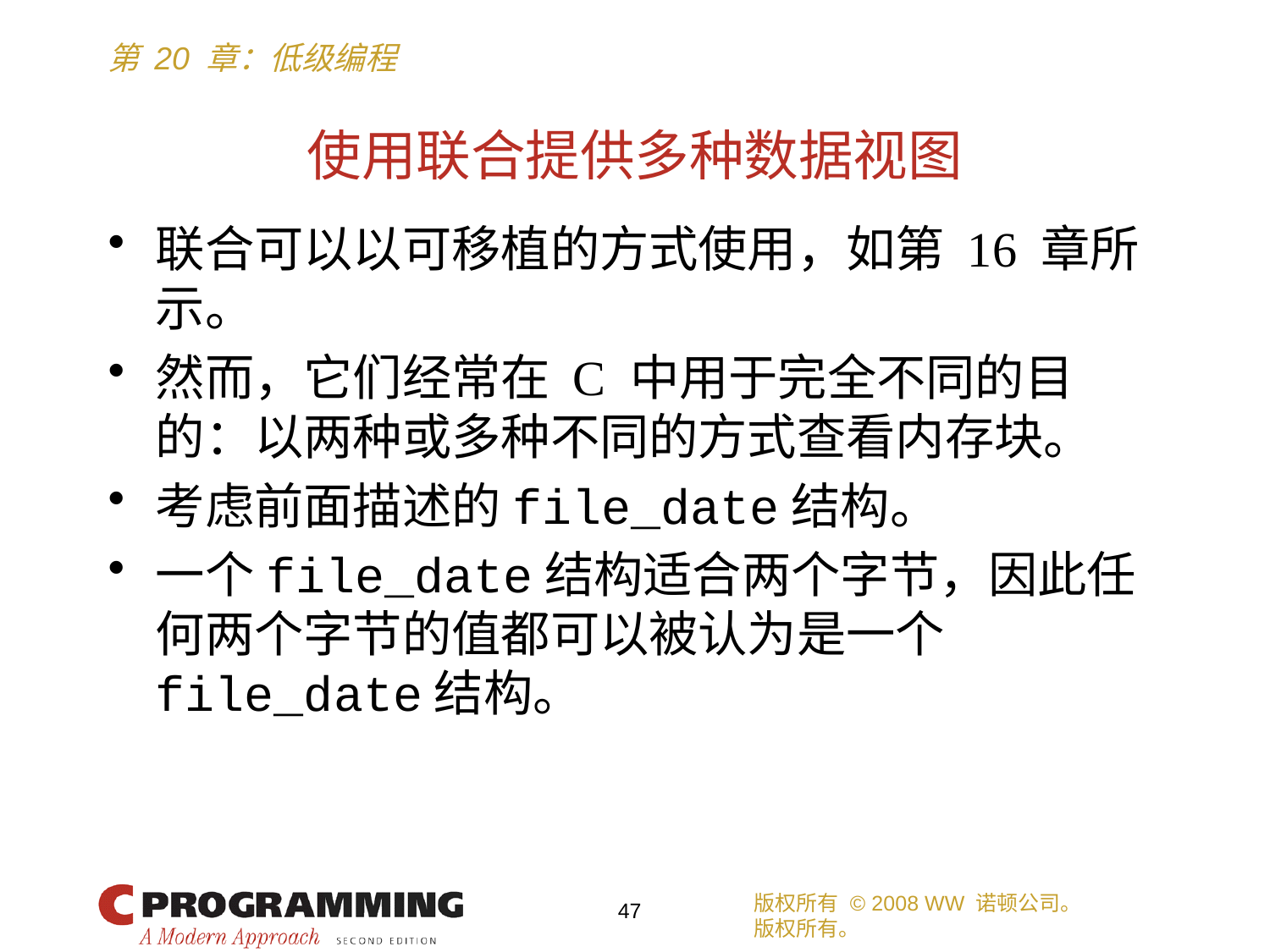

# 使用联合提供多种数据视图
联合可以以可移植的方式使用，如第 16 章所示。
然而，它们经常在 C 中用于完全不同的目的：以两种或多种不同的方式查看内存块。
考虑前面描述的file_date结构。
一个file_date结构适合两个字节，因此任何两个字节的值都可以被认为是一个file_date结构。
版权所有 © 2008 WW 诺顿公司。
版权所有。
47